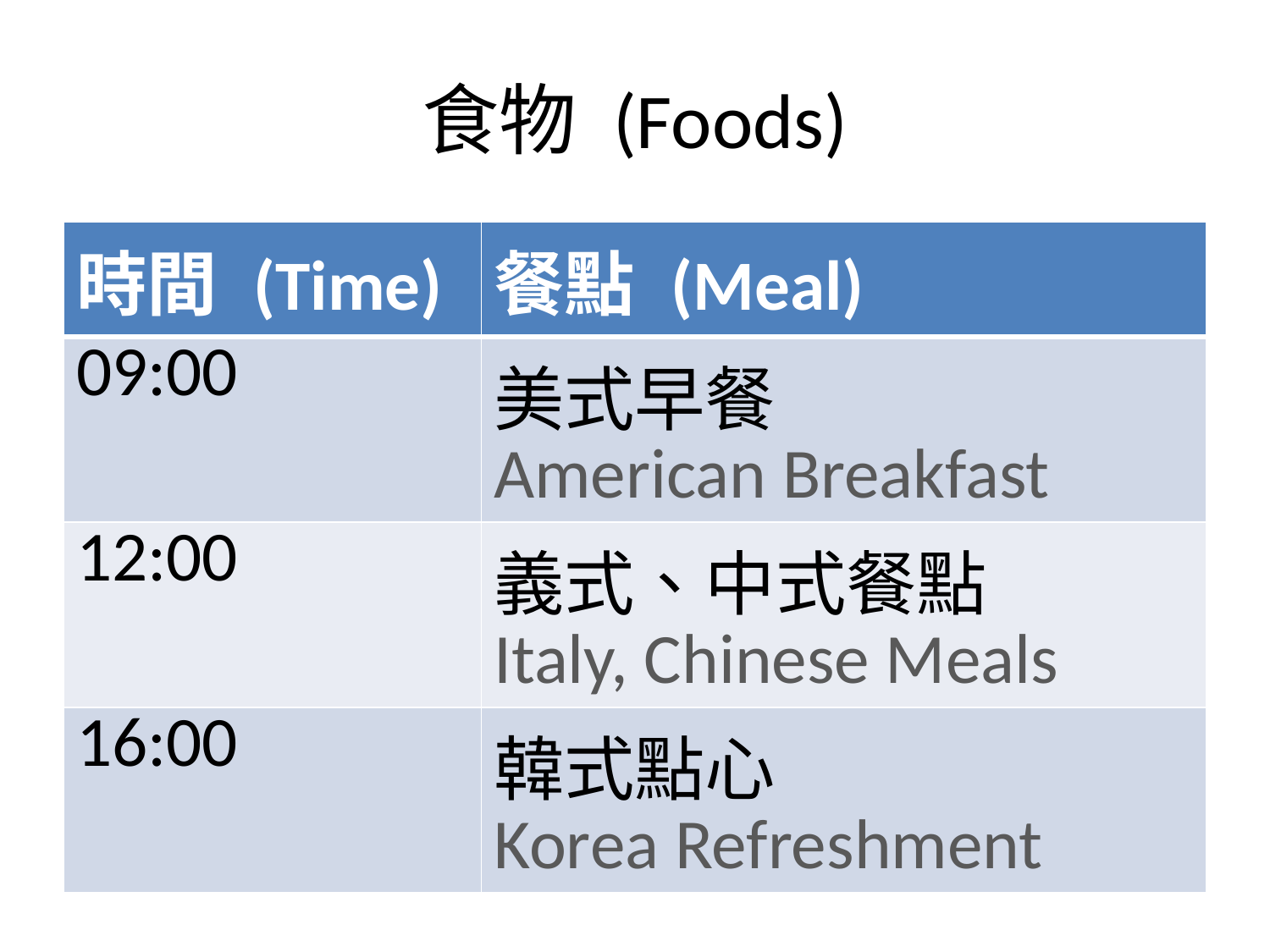

# 食物 (Foods)
| 時間 (Time) | 餐點 (Meal) |
| --- | --- |
| 09:00 | 美式早餐 American Breakfast |
| 12:00 | 義式、中式餐點 Italy, Chinese Meals |
| 16:00 | 韓式點心 Korea Refreshment |